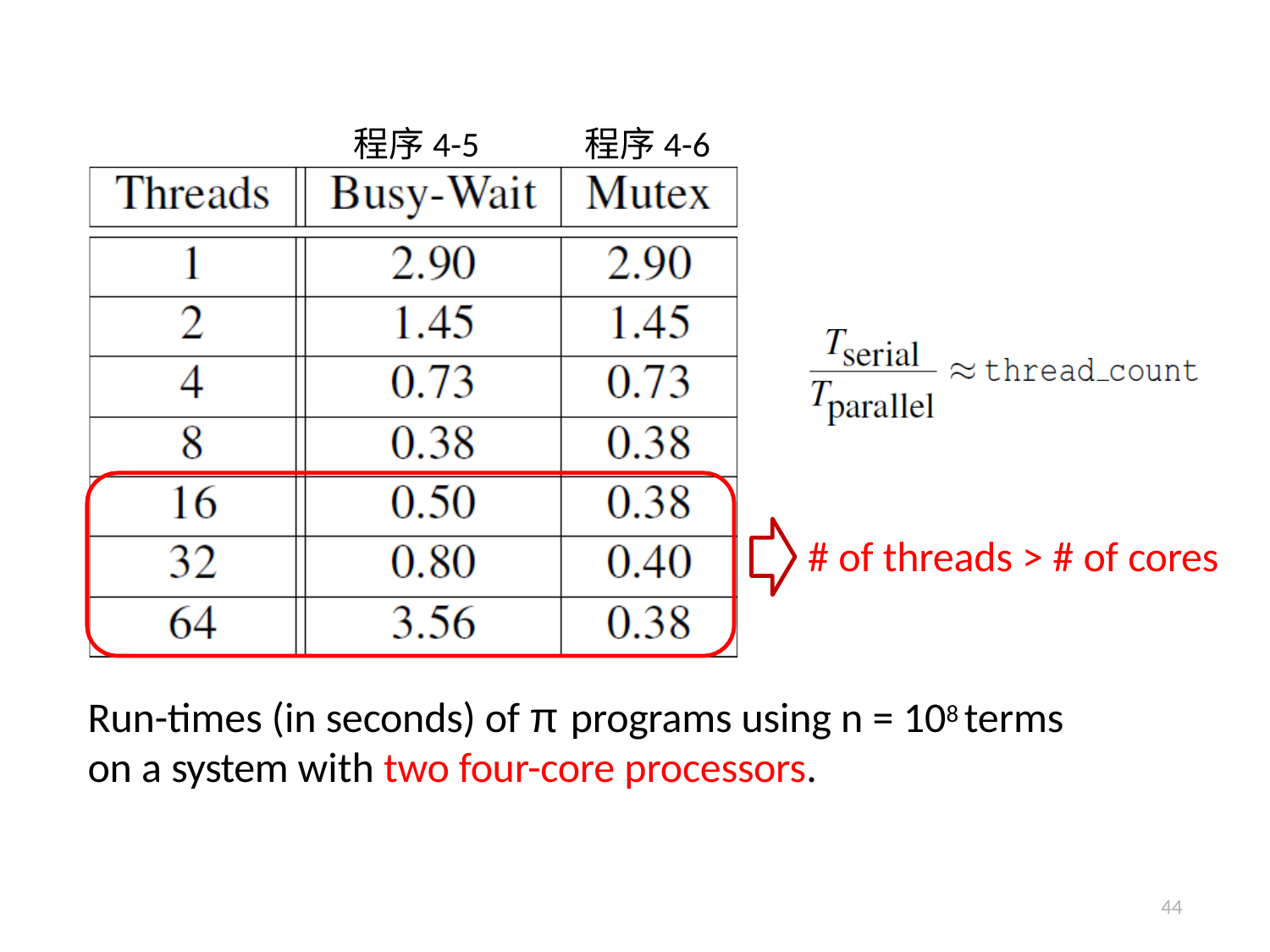

程序4-5
程序4-6

# of threads > # of cores

Run-times (in seconds) of π programs using n = 108 terms  on a system with two four-core processors.
44